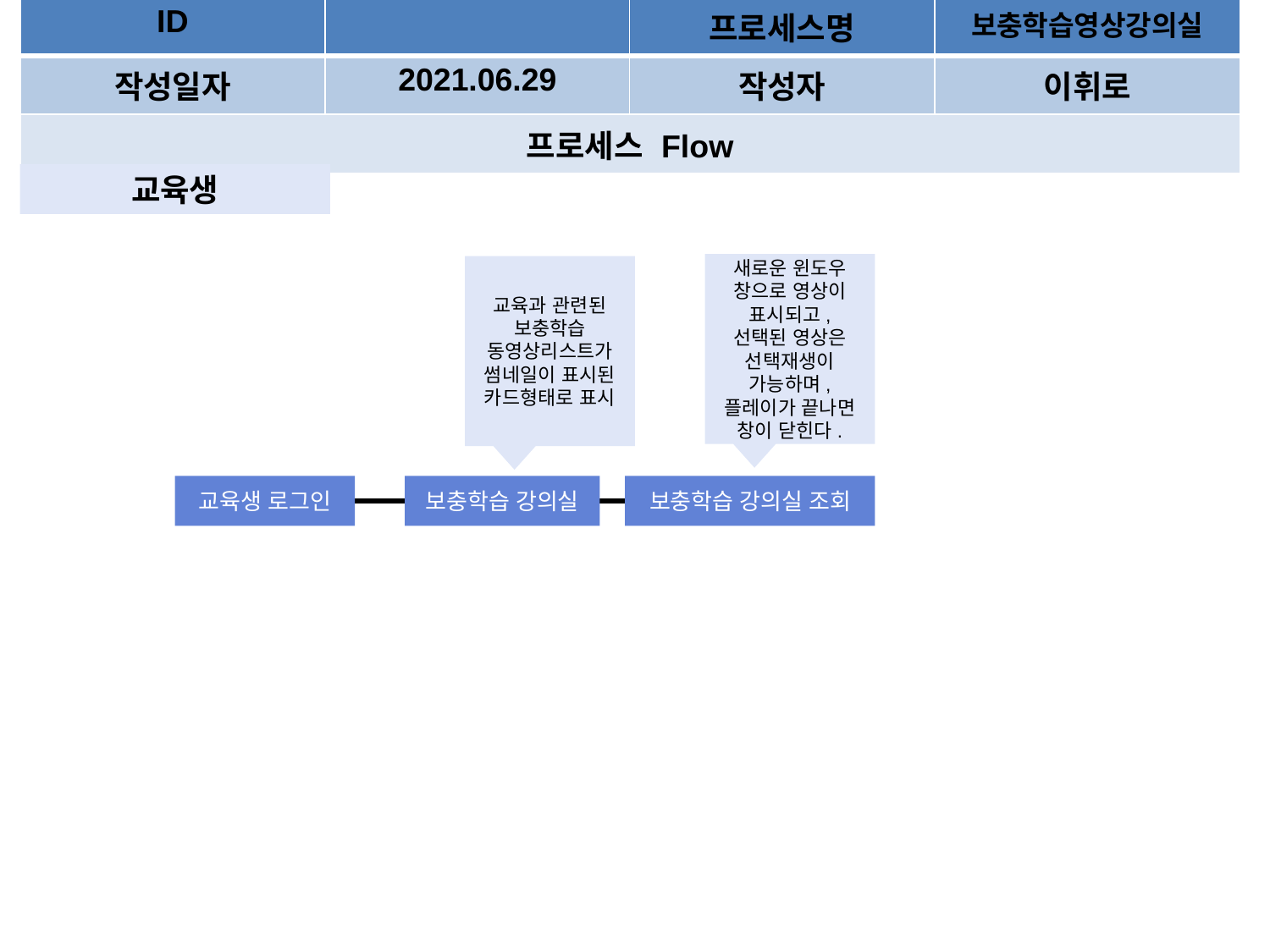

| ID |  |  | 프로세스명 | 보충학습영상강의실 |
| --- | --- | --- | --- | --- |
| 작성일자 |  | 2021.06.29 | 작성자 | 이휘로 |
| 프로세스 Flow |  |  |  |  |
교육생
새로운 윈도우 창으로 영상이 표시되고, 선택된 영상은 선택재생이 가능하며, 플레이가 끝나면 창이 닫힌다.
교육과 관련된 보충학습 동영상리스트가 썸네일이 표시된 카드형태로 표시
교육생 로그인
보충학습 강의실
보충학습 강의실 조회